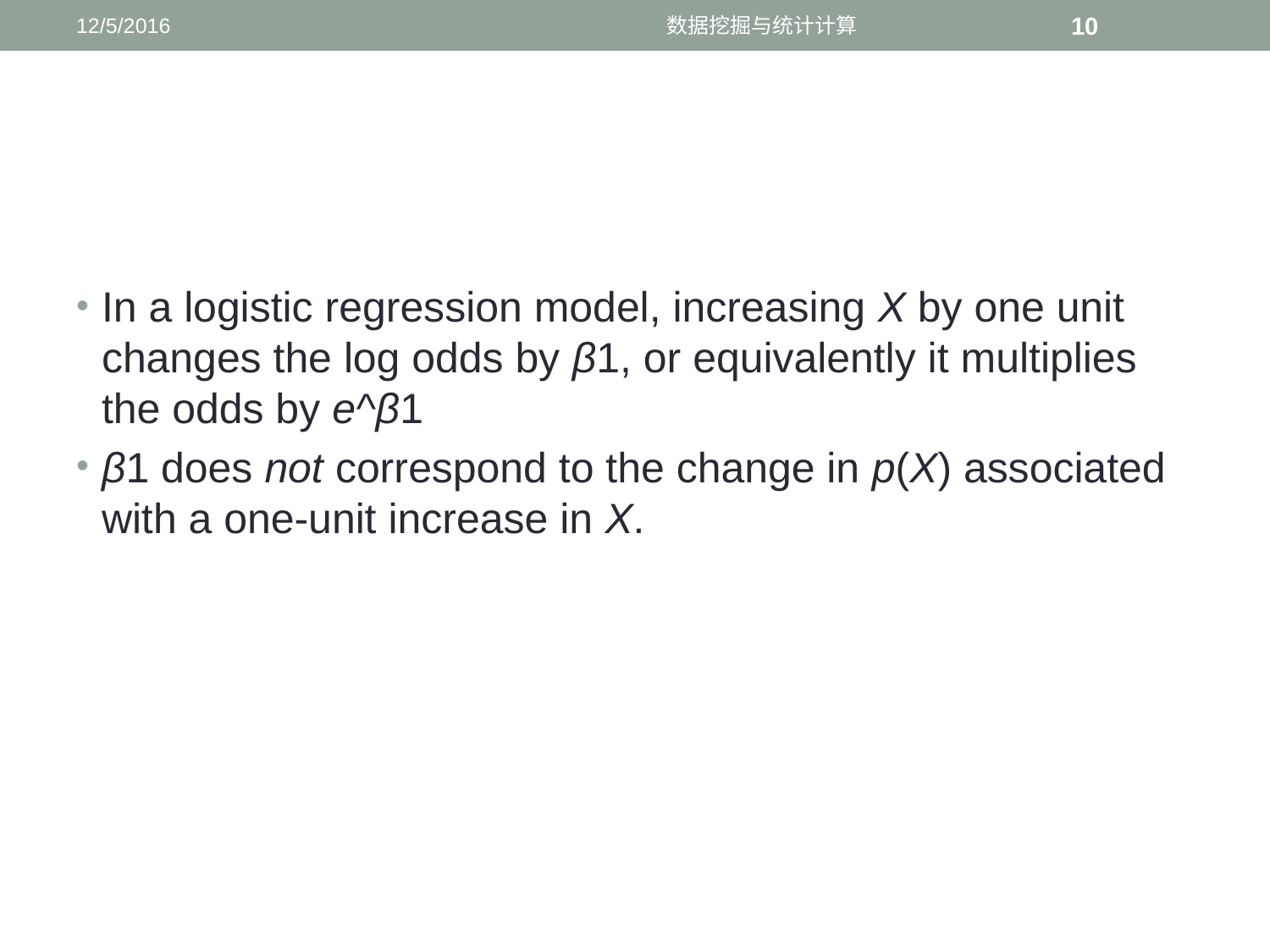

12/5/2016
数据挖掘与统计计算
10
#
In a logistic regression model, increasing X by one unit changes the log odds by β1, or equivalently it multiplies the odds by e^β1
β1 does not correspond to the change in p(X) associated with a one-unit increase in X.